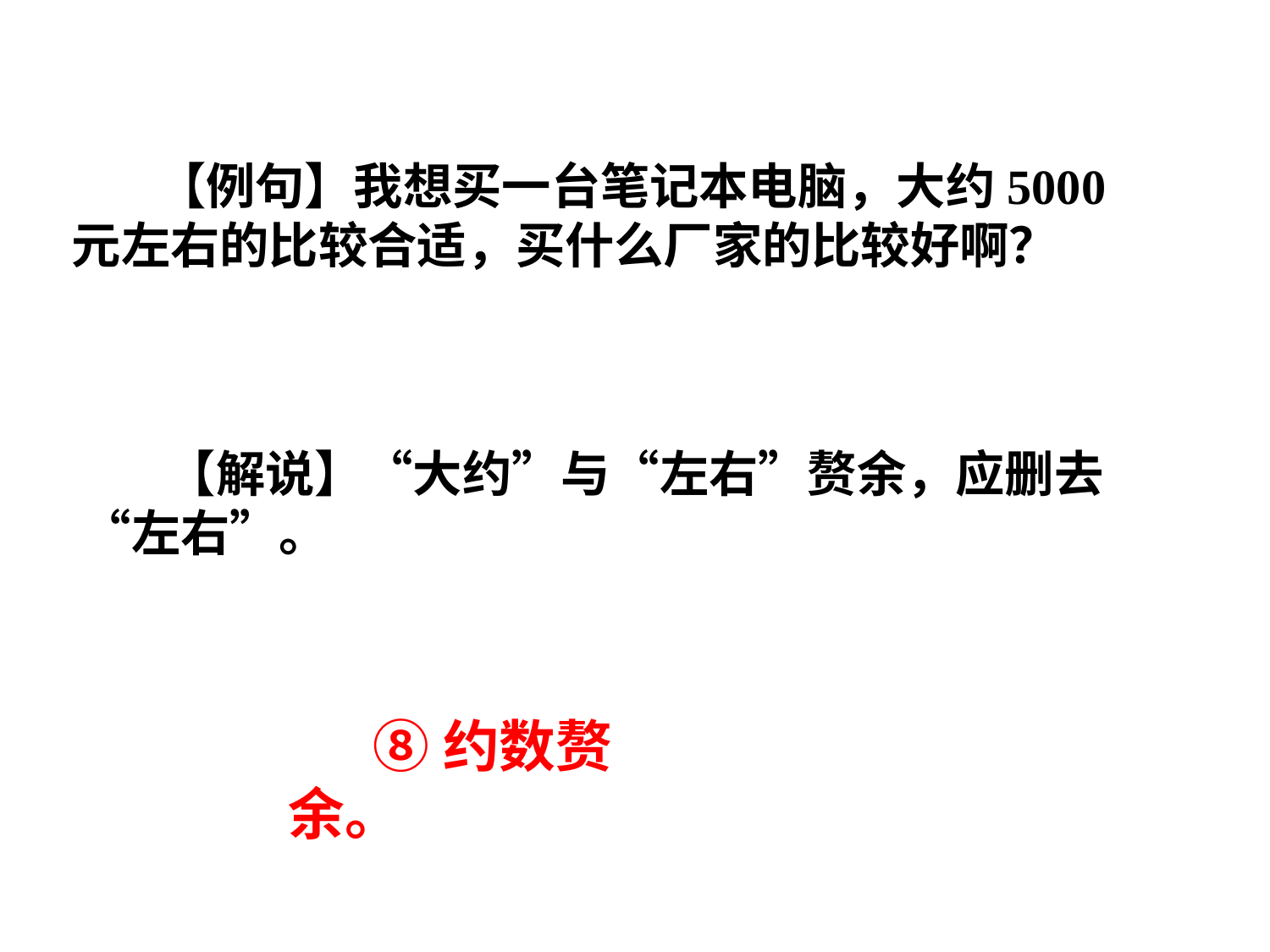

【例句】我想买一台笔记本电脑，大约5000元左右的比较合适，买什么厂家的比较好啊？
【解说】“大约”与“左右”赘余，应删去“左右”。
⑧约数赘余。